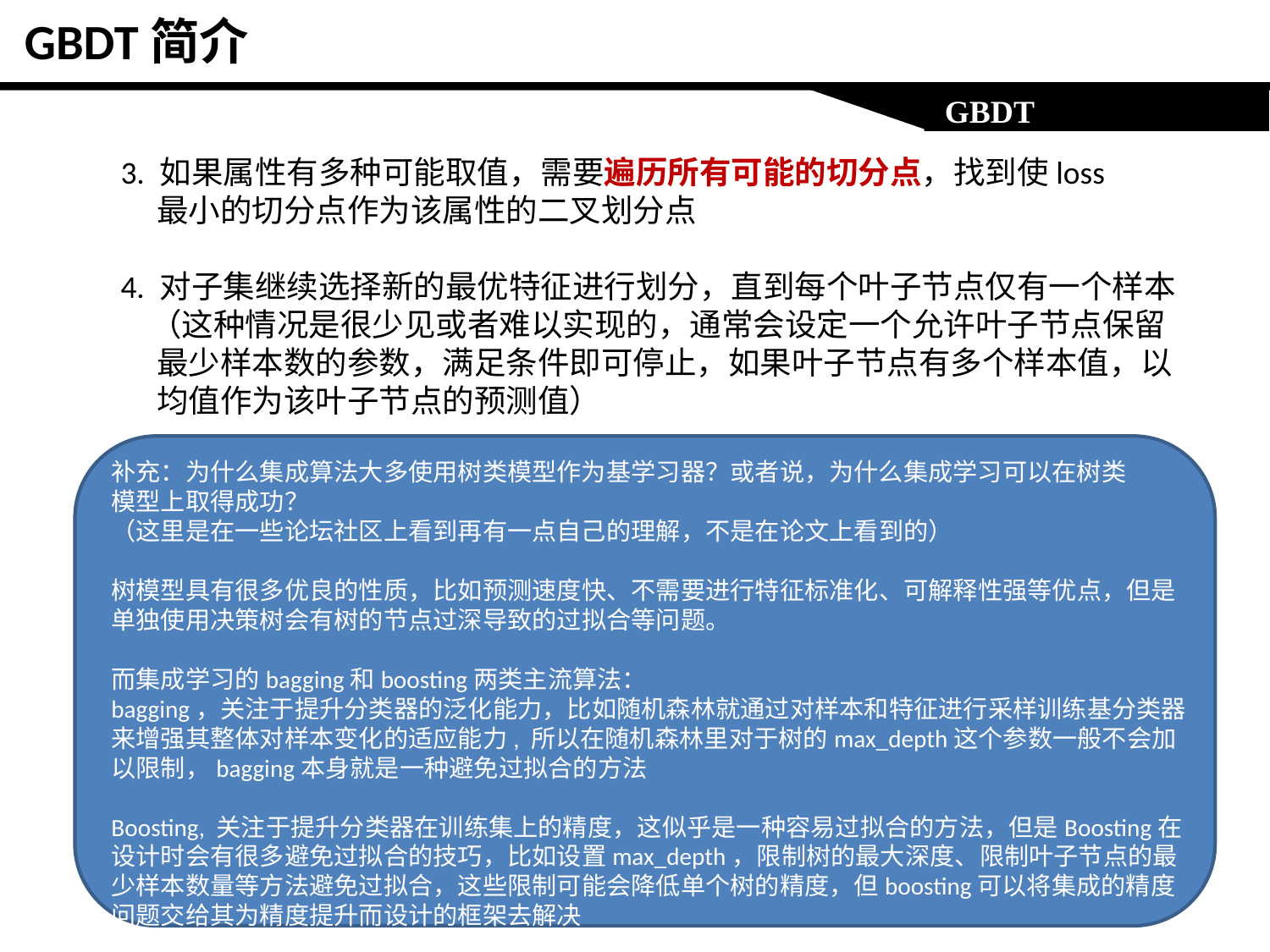

GBDT简介

 GBDT
3. 如果属性有多种可能取值，需要遍历所有可能的切分点，找到使loss
    最小的切分点作为该属性的二叉划分点

4. 对子集继续选择新的最优特征进行划分，直到每个叶子节点仅有一个样本
   （这种情况是很少见或者难以实现的，通常会设定一个允许叶子节点保留
    最少样本数的参数，满足条件即可停止，如果叶子节点有多个样本值，以
    均值作为该叶子节点的预测值）

补充：为什么集成算法大多使用树类模型作为基学习器？或者说，为什么集成学习可以在树类
模型上取得成功？
（这里是在一些论坛社区上看到再有一点自己的理解，不是在论文上看到的）

树模型具有很多优良的性质，比如预测速度快、不需要进行特征标准化、可解释性强等优点，但是单独使用决策树会有树的节点过深导致的过拟合等问题。

而集成学习的bagging和boosting两类主流算法：
bagging，关注于提升分类器的泛化能力，比如随机森林就通过对样本和特征进行采样训练基分类器来增强其整体对样本变化的适应能力, 所以在随机森林里对于树的max_depth这个参数一般不会加以限制，bagging本身就是一种避免过拟合的方法

Boosting, 关注于提升分类器在训练集上的精度，这似乎是一种容易过拟合的方法，但是Boosting在设计时会有很多避免过拟合的技巧，比如设置max_depth，限制树的最大深度、限制叶子节点的最少样本数量等方法避免过拟合，这些限制可能会降低单个树的精度，但boosting可以将集成的精度问题交给其为精度提升而设计的框架去解决